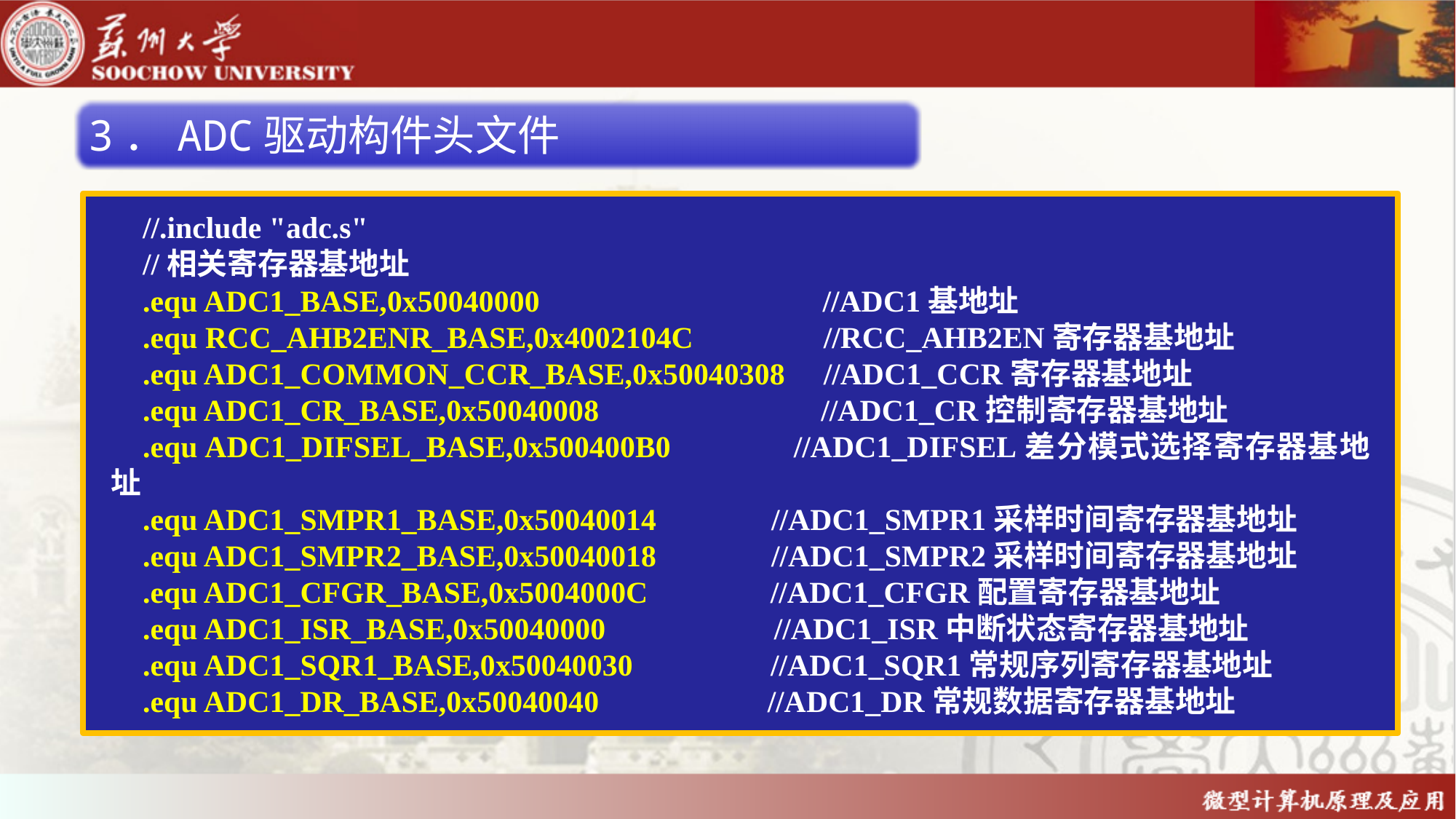

3．ADC驱动构件头文件
//.include "adc.s"
//相关寄存器基地址
.equ ADC1_BASE,0x50040000                                     //ADC1基地址
.equ RCC_AHB2ENR_BASE,0x4002104C                 //RCC_AHB2EN寄存器基地址
.equ ADC1_COMMON_CCR_BASE,0x50040308     //ADC1_CCR寄存器基地址
.equ ADC1_CR_BASE,0x50040008                             //ADC1_CR控制寄存器基地址
.equ ADC1_DIFSEL_BASE,0x500400B0              //ADC1_DIFSEL差分模式选择寄存器基地址
.equ ADC1_SMPR1_BASE,0x50040014               //ADC1_SMPR1采样时间寄存器基地址
.equ ADC1_SMPR2_BASE,0x50040018               //ADC1_SMPR2采样时间寄存器基地址
.equ ADC1_CFGR_BASE,0x5004000C                //ADC1_CFGR配置寄存器基地址
.equ ADC1_ISR_BASE,0x50040000                      //ADC1_ISR中断状态寄存器基地址
.equ ADC1_SQR1_BASE,0x50040030                  //ADC1_SQR1常规序列寄存器基地址
.equ ADC1_DR_BASE,0x50040040                      //ADC1_DR常规数据寄存器基地址